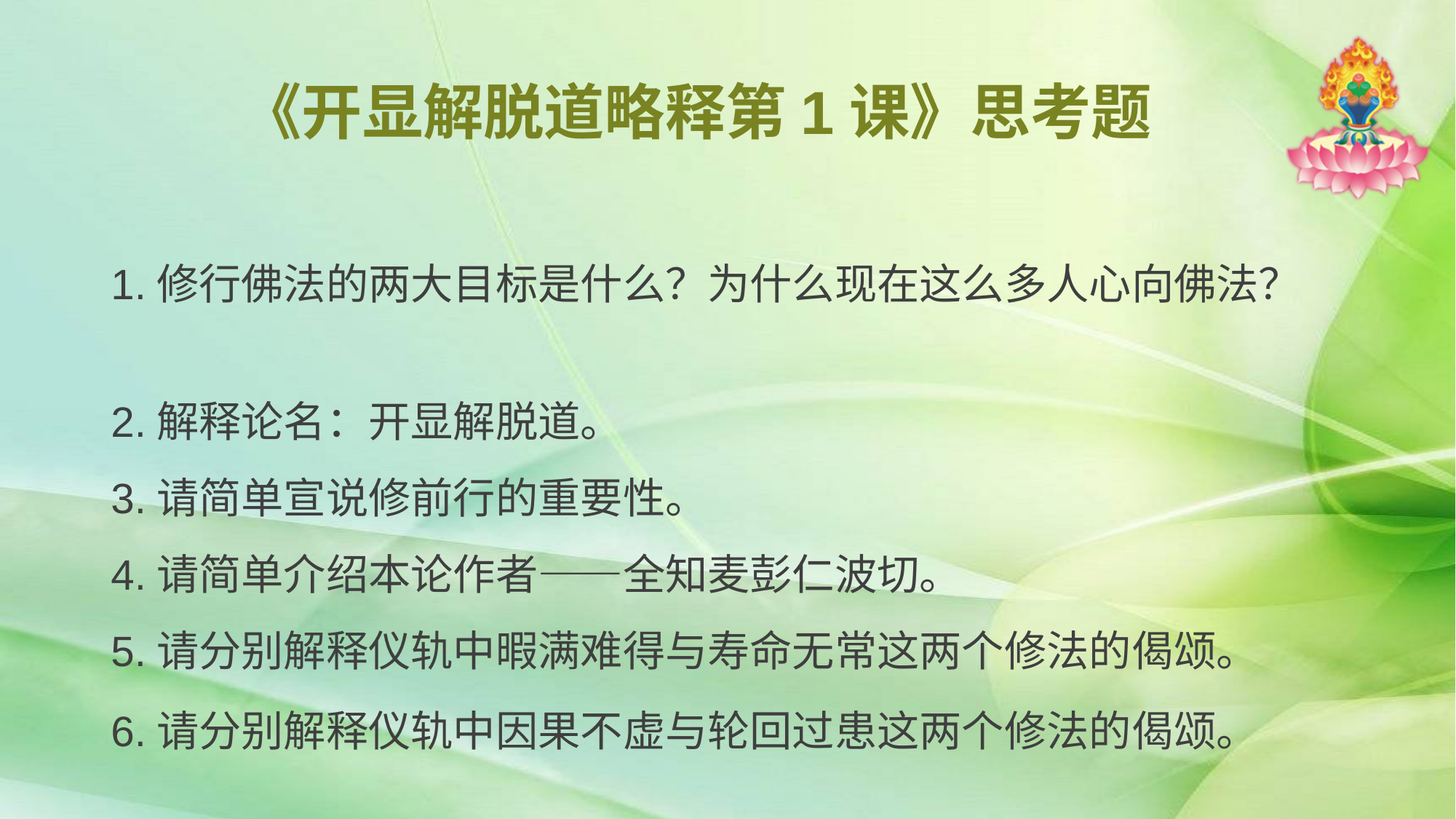

# 《开显解脱道略释第1课》思考题
1.修行佛法的两大目标是什么？为什么现在这么多人心向佛法？
2.解释论名：开显解脱道。
3.请简单宣说修前行的重要性。
4.请简单介绍本论作者——全知麦彭仁波切。
5.请分别解释仪轨中暇满难得与寿命无常这两个修法的偈颂。
6.请分别解释仪轨中因果不虚与轮回过患这两个修法的偈颂。